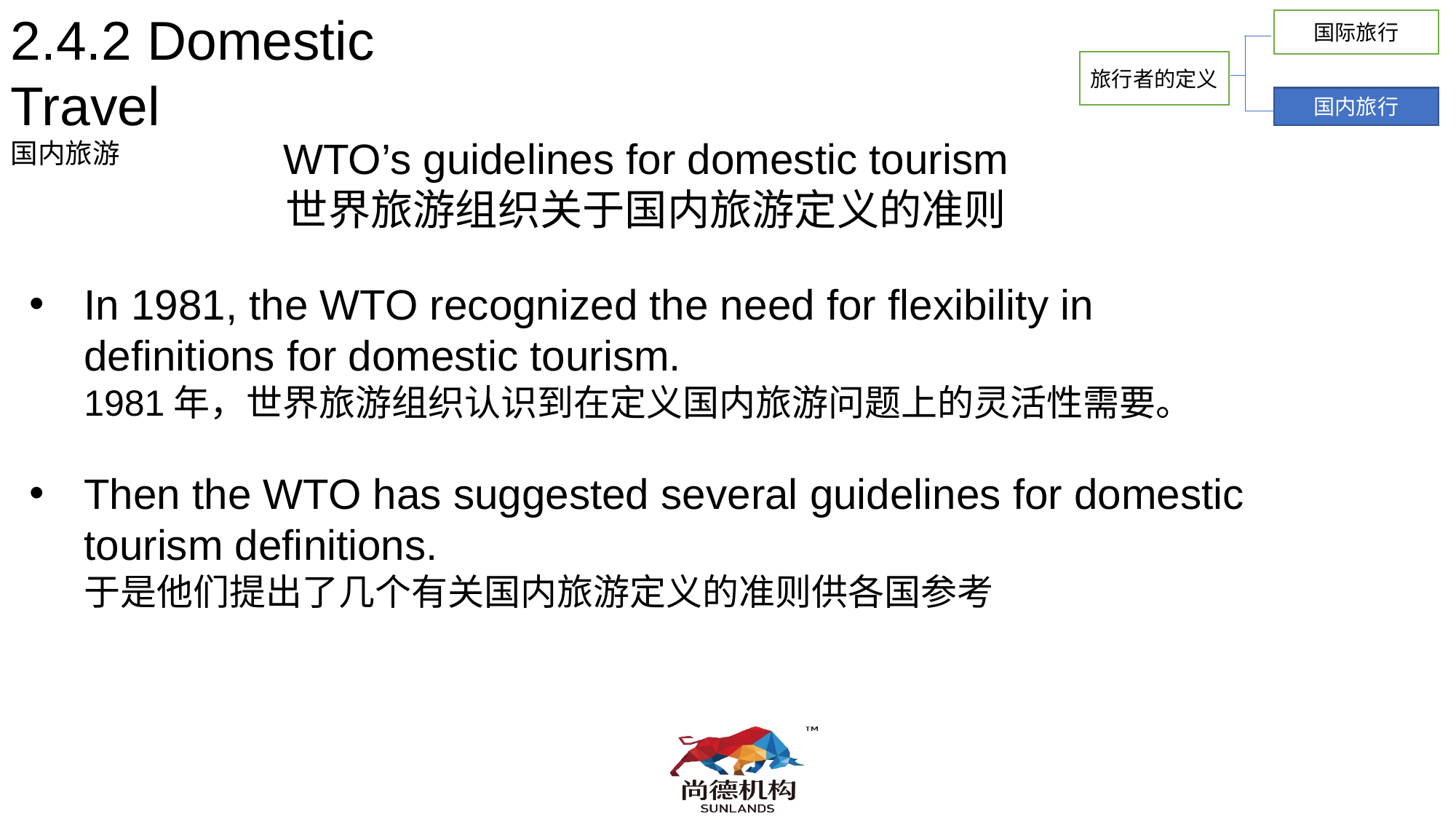

2.4.2 Domestic Travel
国内旅游
国际旅行
旅行者的定义
国内旅行
WTO’s guidelines for domestic tourism
世界旅游组织关于国内旅游定义的准则

In 1981, the WTO recognized the need for flexibility in definitions for domestic tourism.
1981年，世界旅游组织认识到在定义国内旅游问题上的灵活性需要。

Then the WTO has suggested several guidelines for domestic tourism definitions.
于是他们提出了几个有关国内旅游定义的准则供各国参考